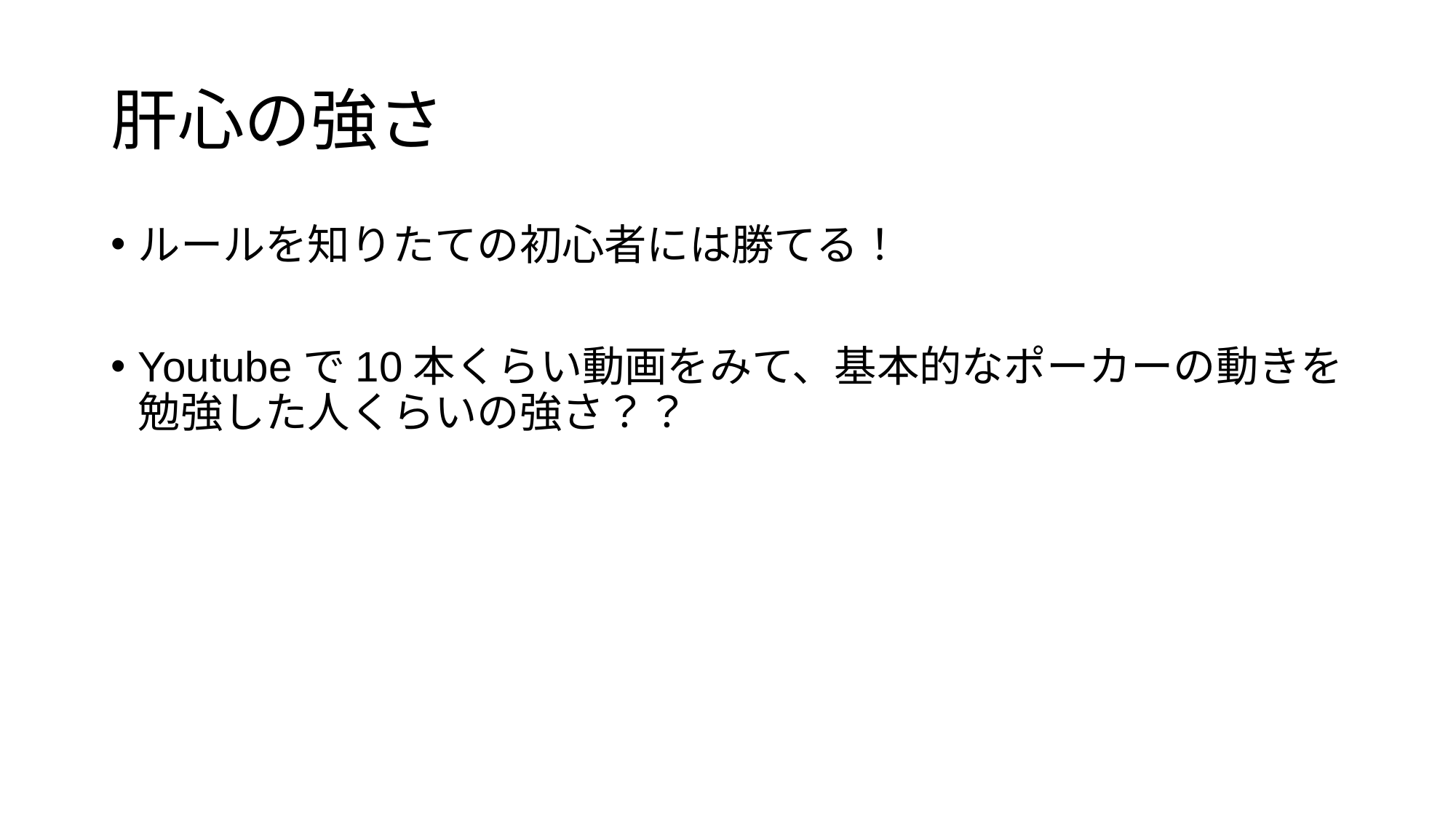

# 肝心の強さ
ルールを知りたての初心者には勝てる！

Youtubeで10本くらい動画をみて、基本的なポーカーの動きを勉強した人くらいの強さ？？